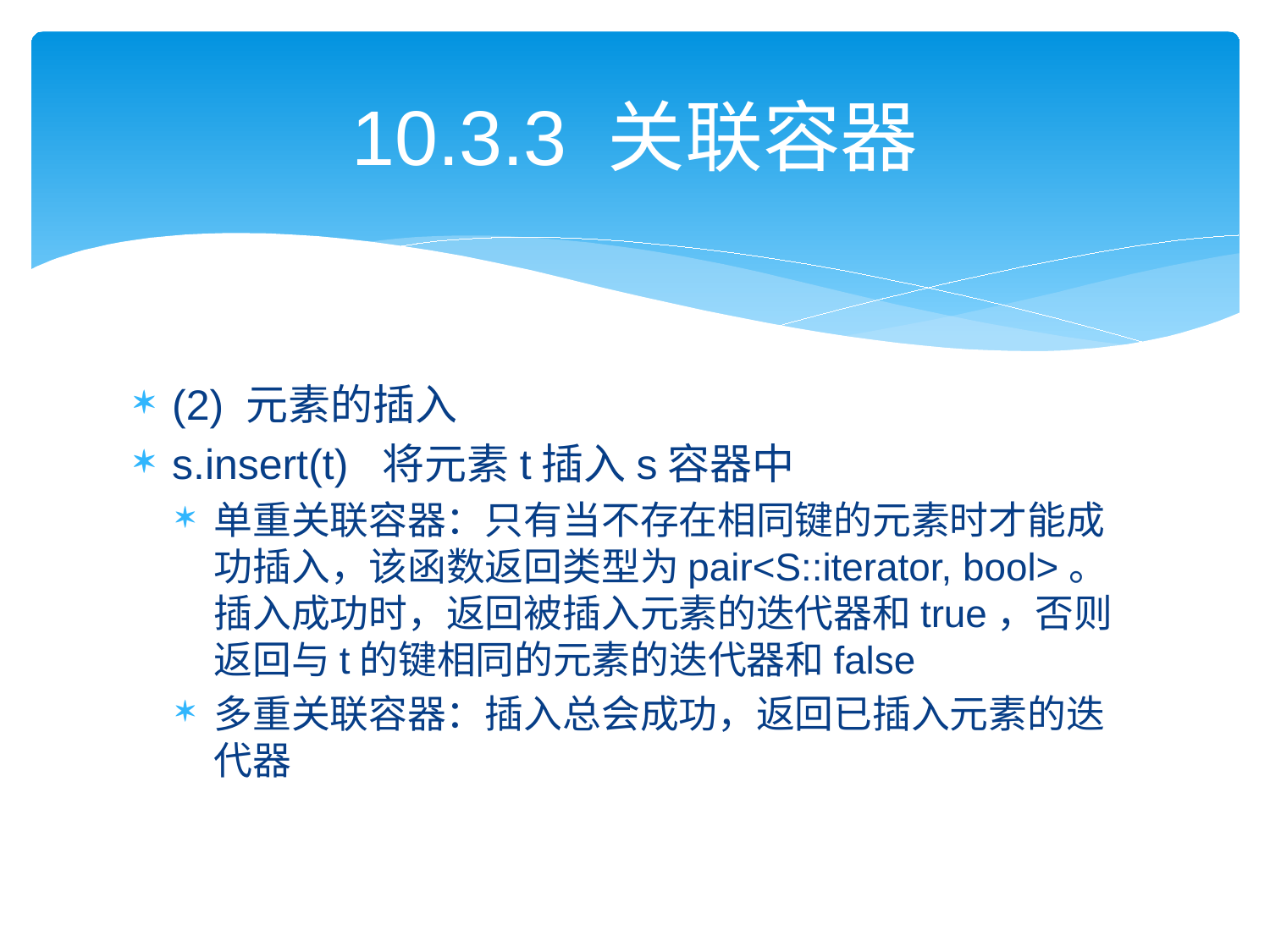

# 10.3.3 关联容器
(2) 元素的插入
s.insert(t)  将元素t插入s容器中
单重关联容器：只有当不存在相同键的元素时才能成功插入，该函数返回类型为pair<S::iterator, bool>。插入成功时，返回被插入元素的迭代器和true，否则返回与t的键相同的元素的迭代器和false
多重关联容器：插入总会成功，返回已插入元素的迭代器